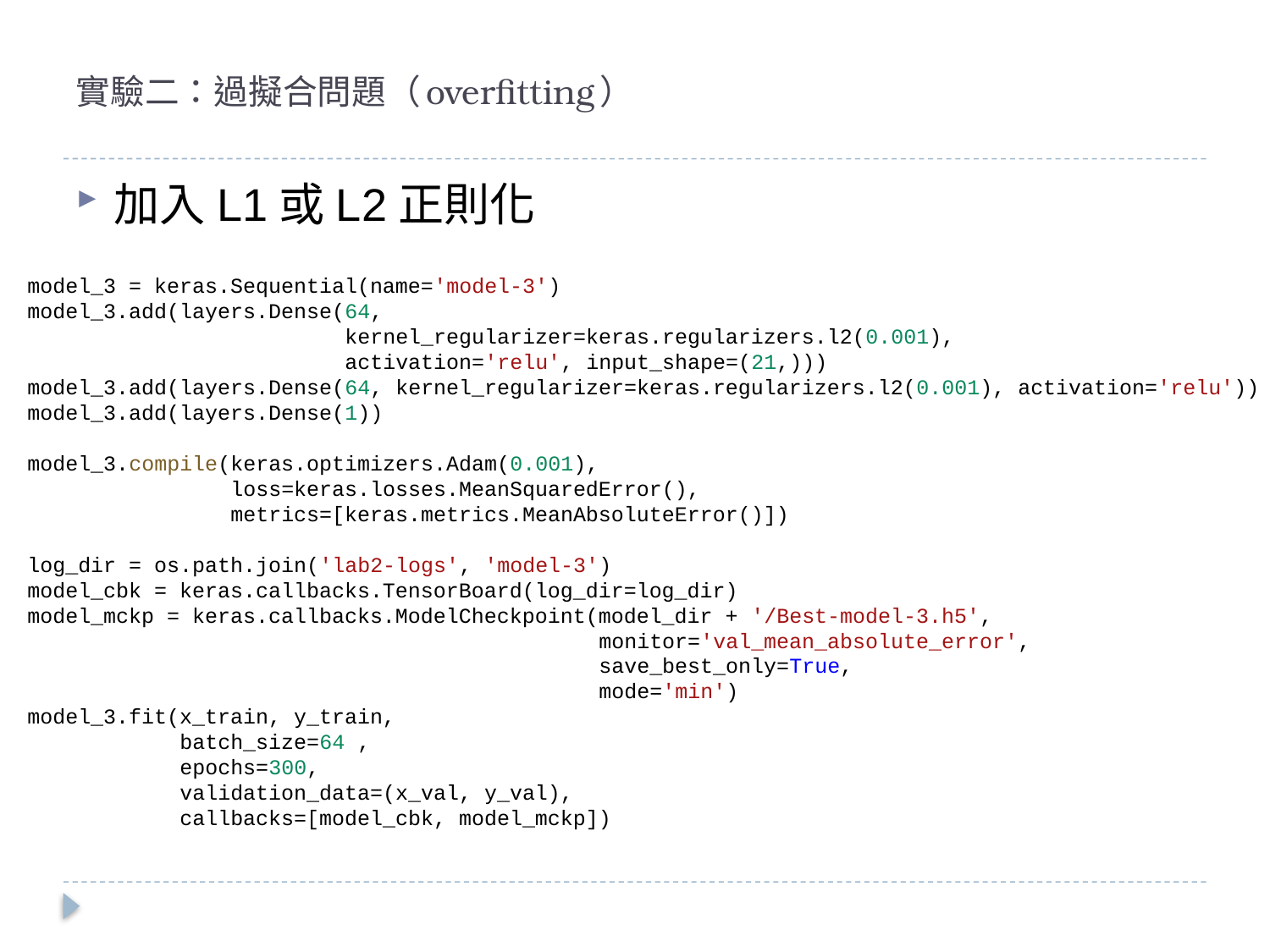

# 實驗二：過擬合問題（overfitting）
加入L1或L2正則化

model_3 = keras.Sequential(name='model-3')
model_3.add(layers.Dense(64,
                         kernel_regularizer=keras.regularizers.l2(0.001),
                         activation='relu', input_shape=(21,)))
model_3.add(layers.Dense(64, kernel_regularizer=keras.regularizers.l2(0.001), activation='relu'))
model_3.add(layers.Dense(1))
model_3.compile(keras.optimizers.Adam(0.001),
                loss=keras.losses.MeanSquaredError(),
                metrics=[keras.metrics.MeanAbsoluteError()])
log_dir = os.path.join('lab2-logs', 'model-3')
model_cbk = keras.callbacks.TensorBoard(log_dir=log_dir)
model_mckp = keras.callbacks.ModelCheckpoint(model_dir + '/Best-model-3.h5',
                                             monitor='val_mean_absolute_error',
                                             save_best_only=True,
                                             mode='min')
model_3.fit(x_train, y_train,
            batch_size=64 ,
            epochs=300,
            validation_data=(x_val, y_val),
            callbacks=[model_cbk, model_mckp])